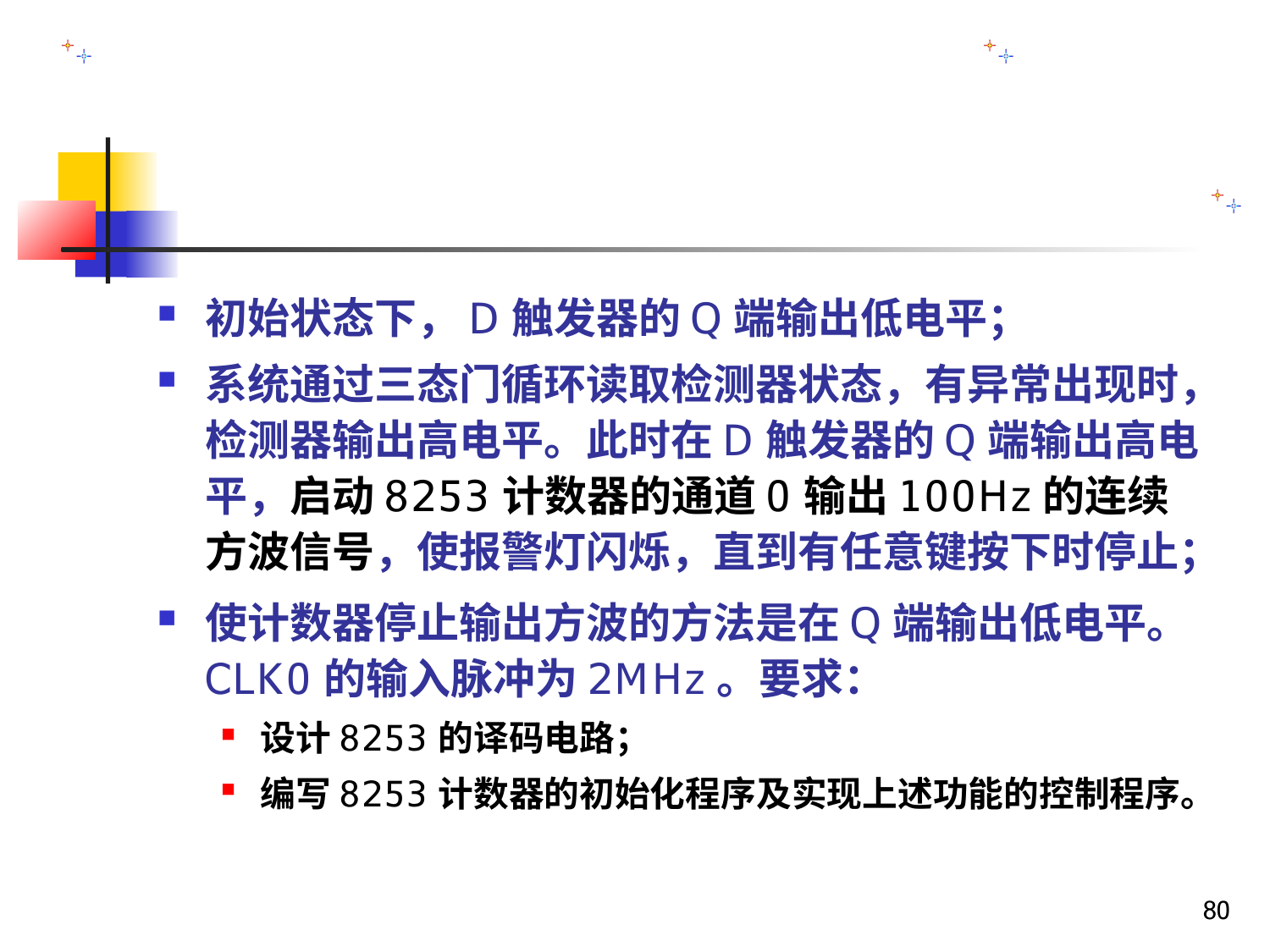

初始状态下，D触发器的Q端输出低电平；
系统通过三态门循环读取检测器状态，有异常出现时，检测器输出高电平。此时在D触发器的Q端输出高电平，启动8253计数器的通道0输出100Hz的连续方波信号，使报警灯闪烁，直到有任意键按下时停止；
使计数器停止输出方波的方法是在Q端输出低电平。CLK0的输入脉冲为2MHz。要求：
设计8253的译码电路；
编写8253计数器的初始化程序及实现上述功能的控制程序。
80